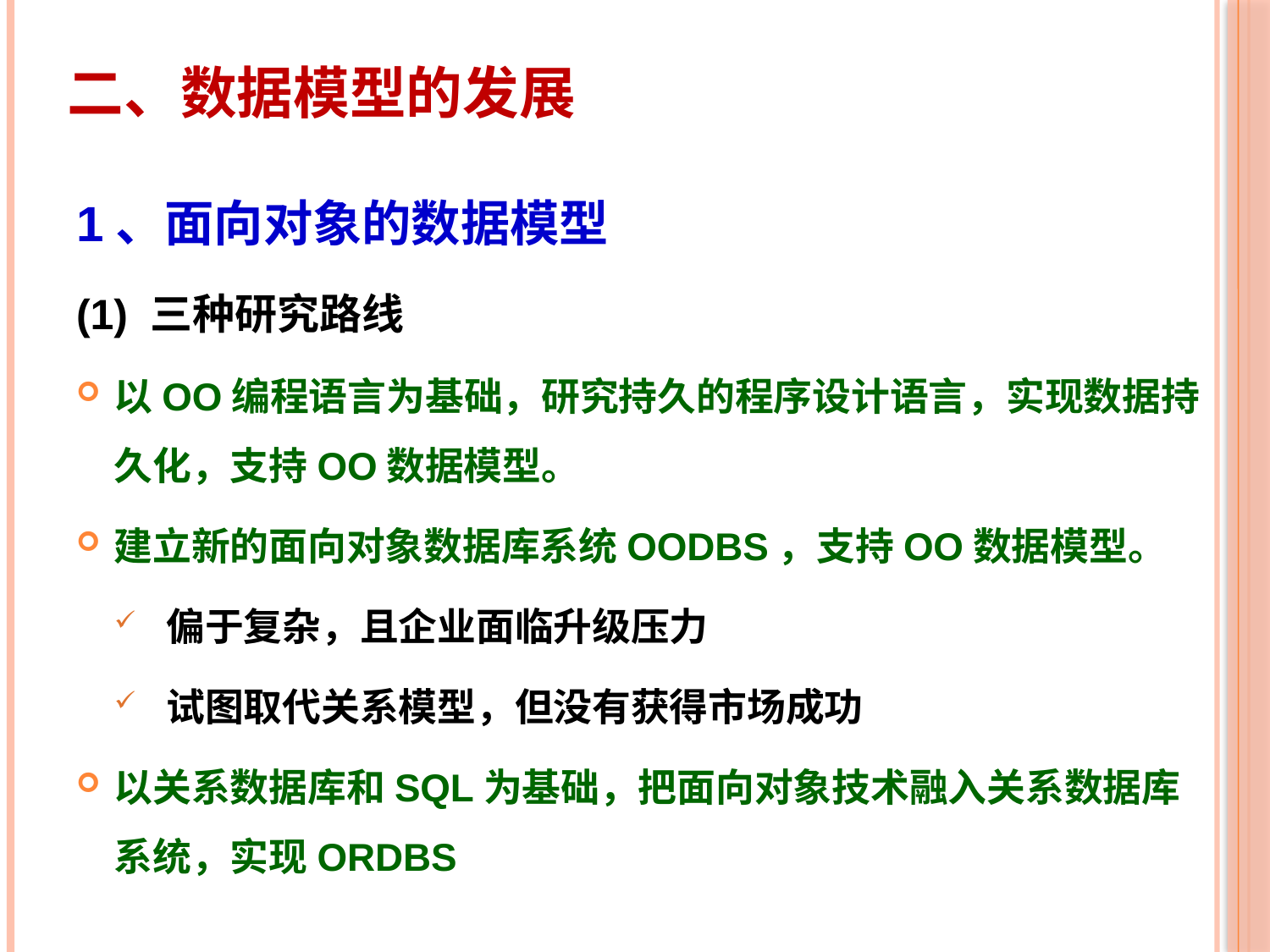

# 二、数据模型的发展
1、面向对象的数据模型
(1) 三种研究路线
以OO编程语言为基础，研究持久的程序设计语言，实现数据持久化，支持OO数据模型。
建立新的面向对象数据库系统OODBS，支持OO数据模型。
偏于复杂，且企业面临升级压力
试图取代关系模型，但没有获得市场成功
以关系数据库和SQL为基础，把面向对象技术融入关系数据库系统，实现ORDBS